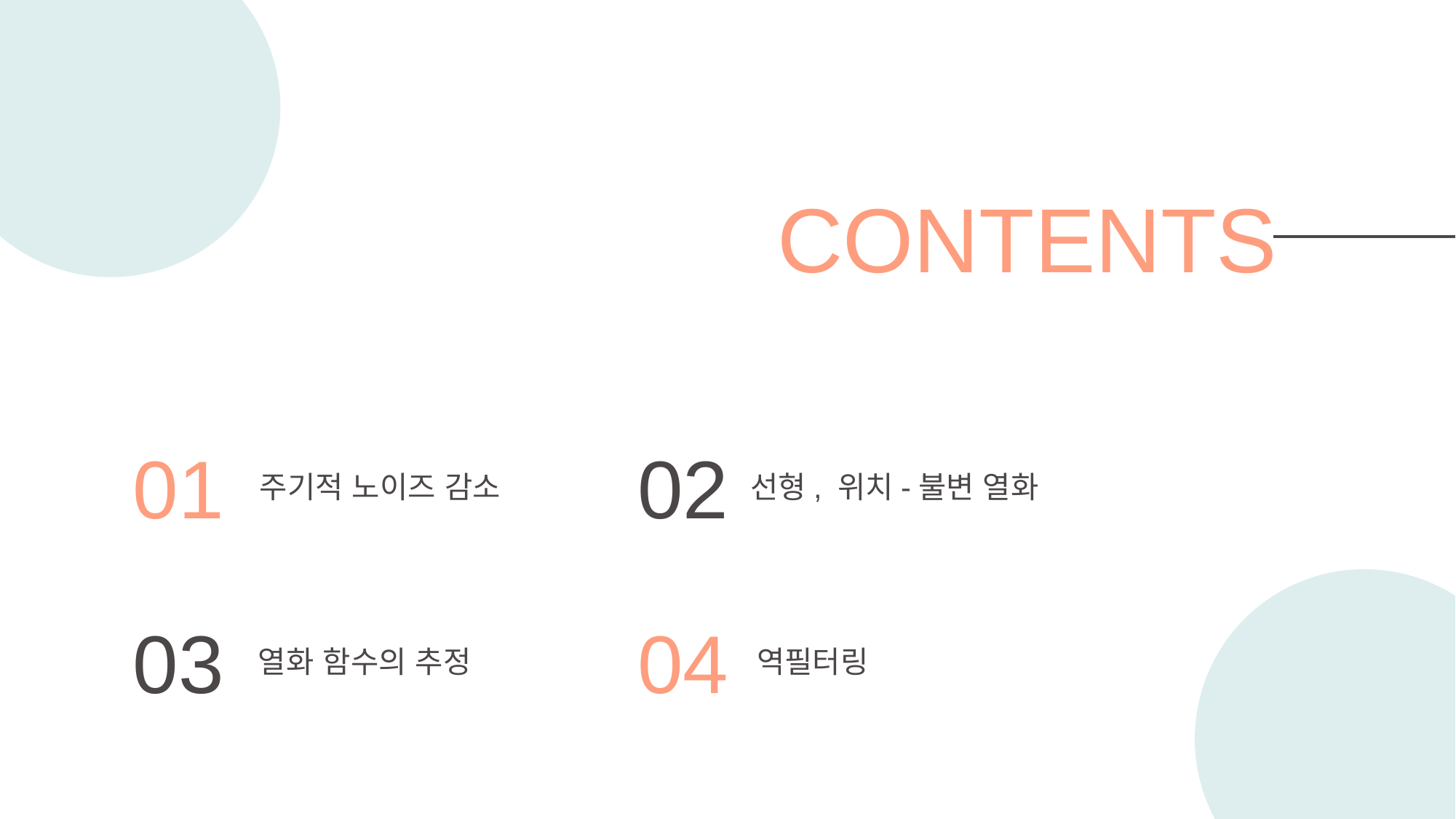

CONTENTS
01
주기적 노이즈 감소
02
선형, 위치-불변 열화
03
열화 함수의 추정
04
역필터링